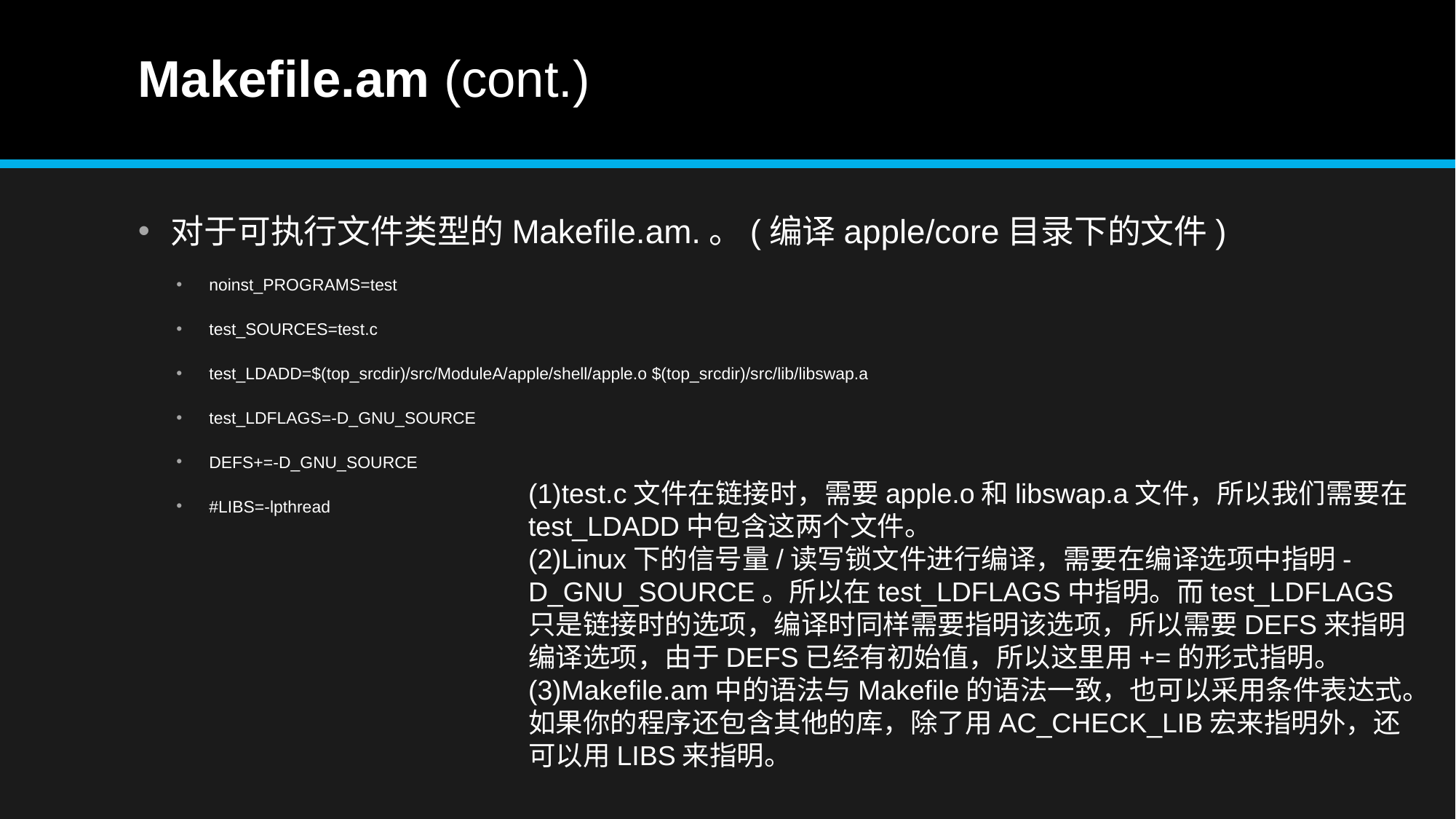

# Makefile.am (cont.)
对于可执行文件类型的Makefile.am.。(编译apple/core目录下的文件)
noinst_PROGRAMS=test
test_SOURCES=test.c
test_LDADD=$(top_srcdir)/src/ModuleA/apple/shell/apple.o $(top_srcdir)/src/lib/libswap.a
test_LDFLAGS=-D_GNU_SOURCE
DEFS+=-D_GNU_SOURCE
#LIBS=-lpthread
(1)test.c文件在链接时，需要apple.o和libswap.a文件，所以我们需要在test_LDADD中包含这两个文件。
(2)Linux下的信号量/读写锁文件进行编译，需要在编译选项中指明-D_GNU_SOURCE。所以在test_LDFLAGS中指明。而test_LDFLAGS只是链接时的选项，编译时同样需要指明该选项，所以需要DEFS来指明编译选项，由于DEFS已经有初始值，所以这里用+=的形式指明。
(3)Makefile.am中的语法与Makefile的语法一致，也可以采用条件表达式。如果你的程序还包含其他的库，除了用AC_CHECK_LIB宏来指明外，还可以用LIBS来指明。